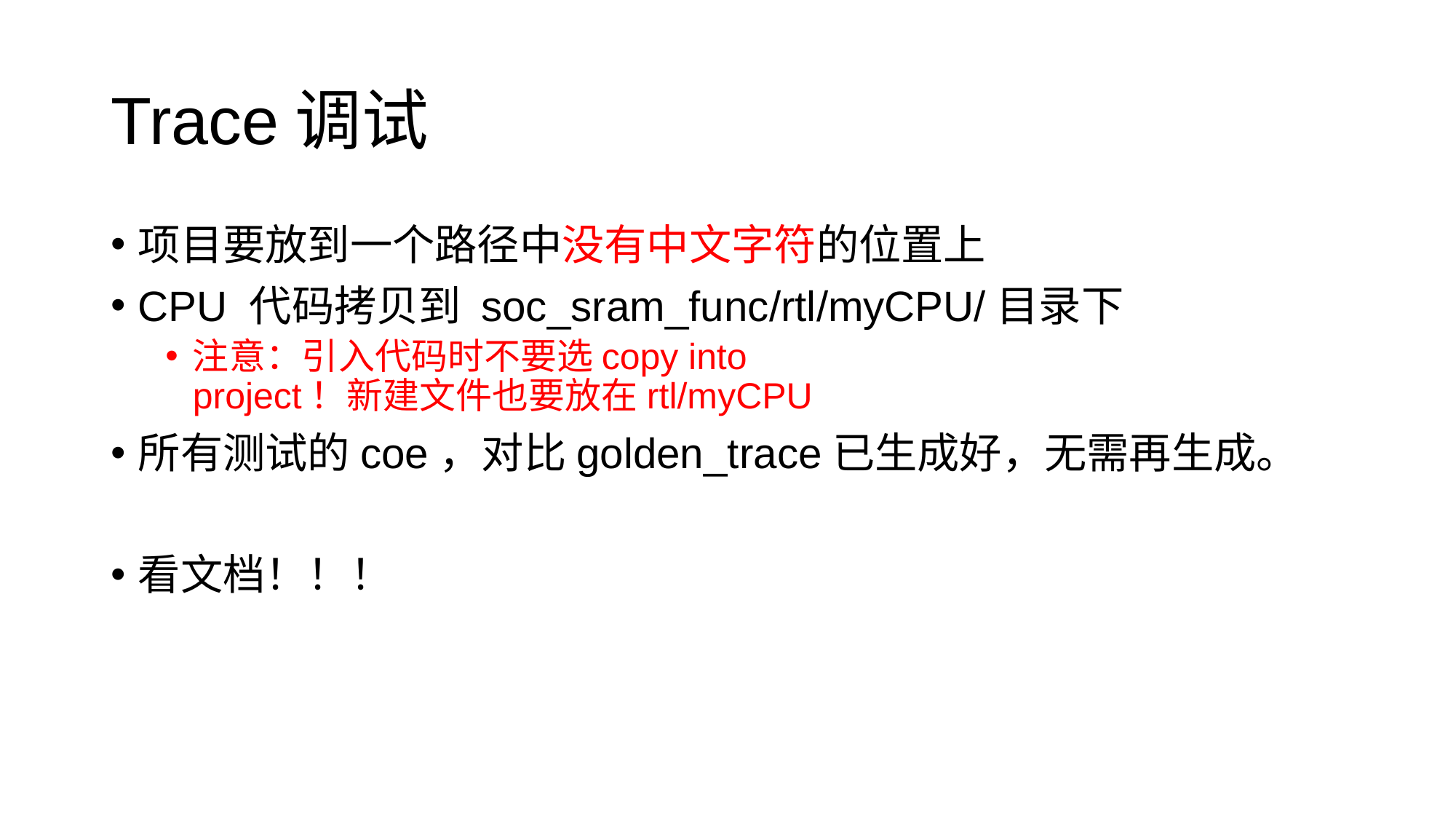

# Trace调试
项目要放到一个路径中没有中文字符的位置上
CPU 代码拷贝到 soc_sram_func/rtl/myCPU/目录下
注意：引入代码时不要选copy into project！新建文件也要放在rtl/myCPU
所有测试的coe，对比golden_trace已生成好，无需再生成。

看文档！！！